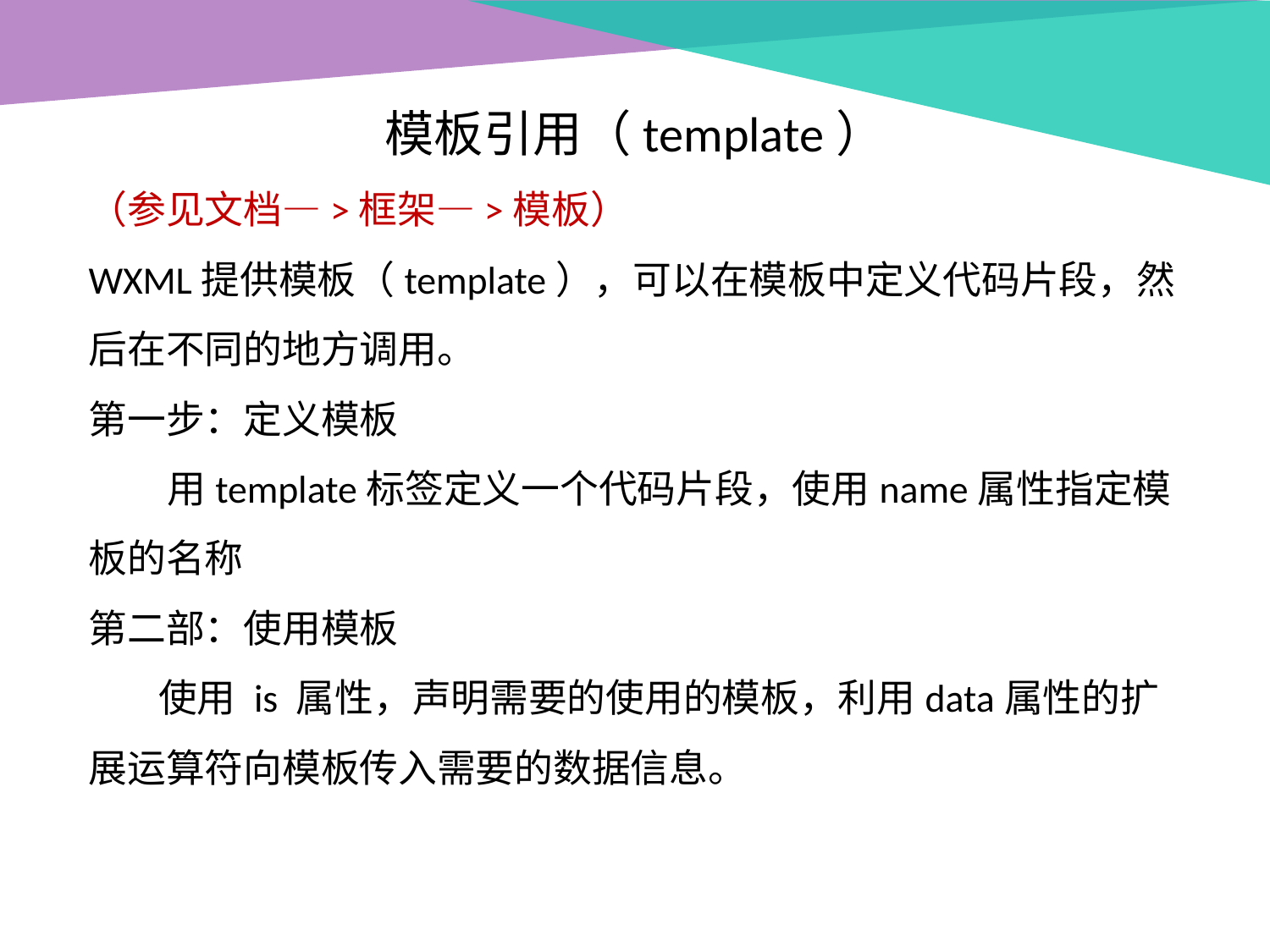

模板引用（template）
（参见文档—>框架—>模板）
WXML提供模板（template），可以在模板中定义代码片段，然后在不同的地方调用。
第一步：定义模板
        用template标签定义一个代码片段，使用name属性指定模板的名称
第二部：使用模板
       使用 is 属性，声明需要的使用的模板，利用data属性的扩展运算符向模板传入需要的数据信息。